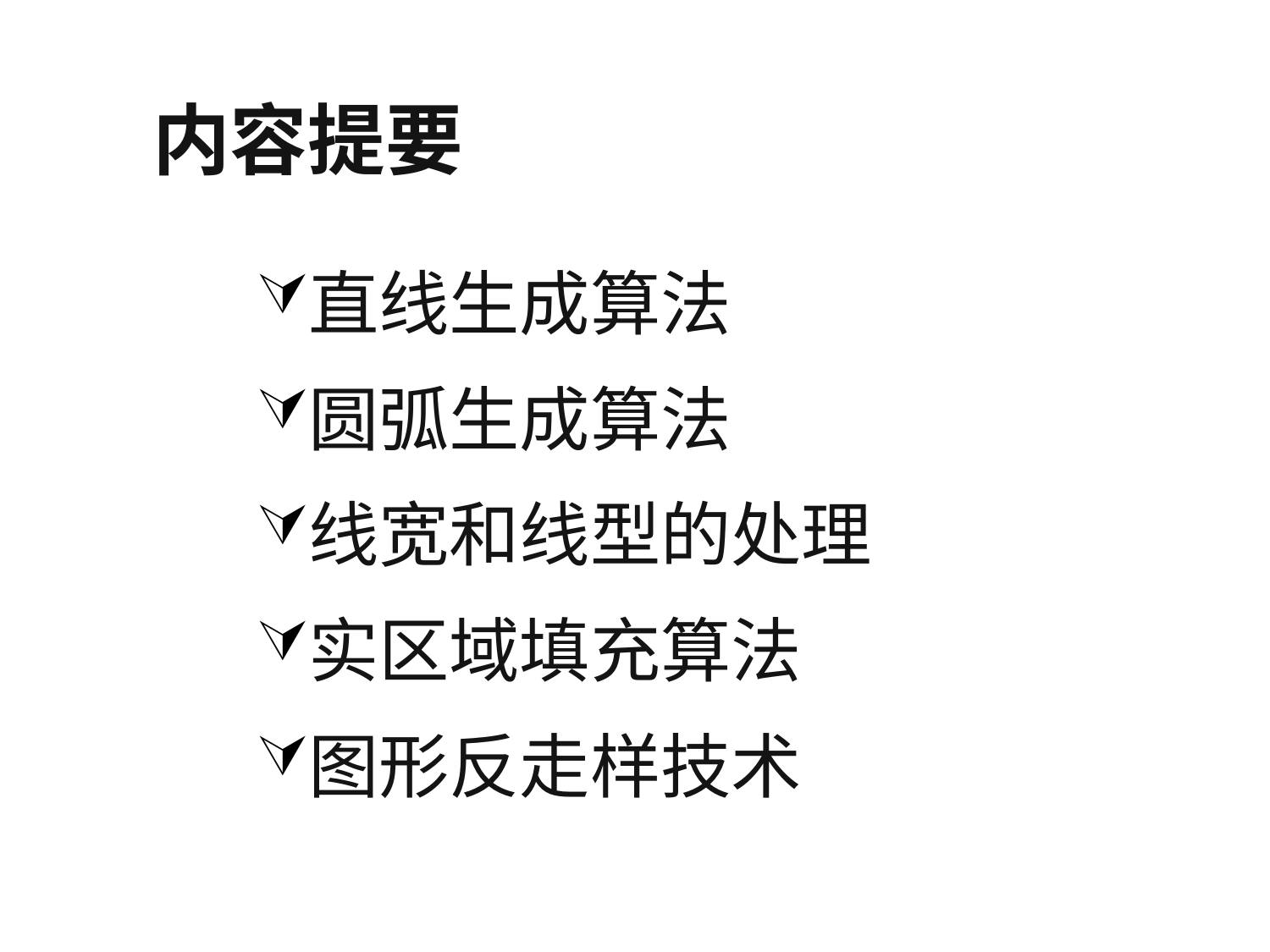

# 内容提要
直线生成算法
圆弧生成算法
线宽和线型的处理
实区域填充算法
图形反走样技术